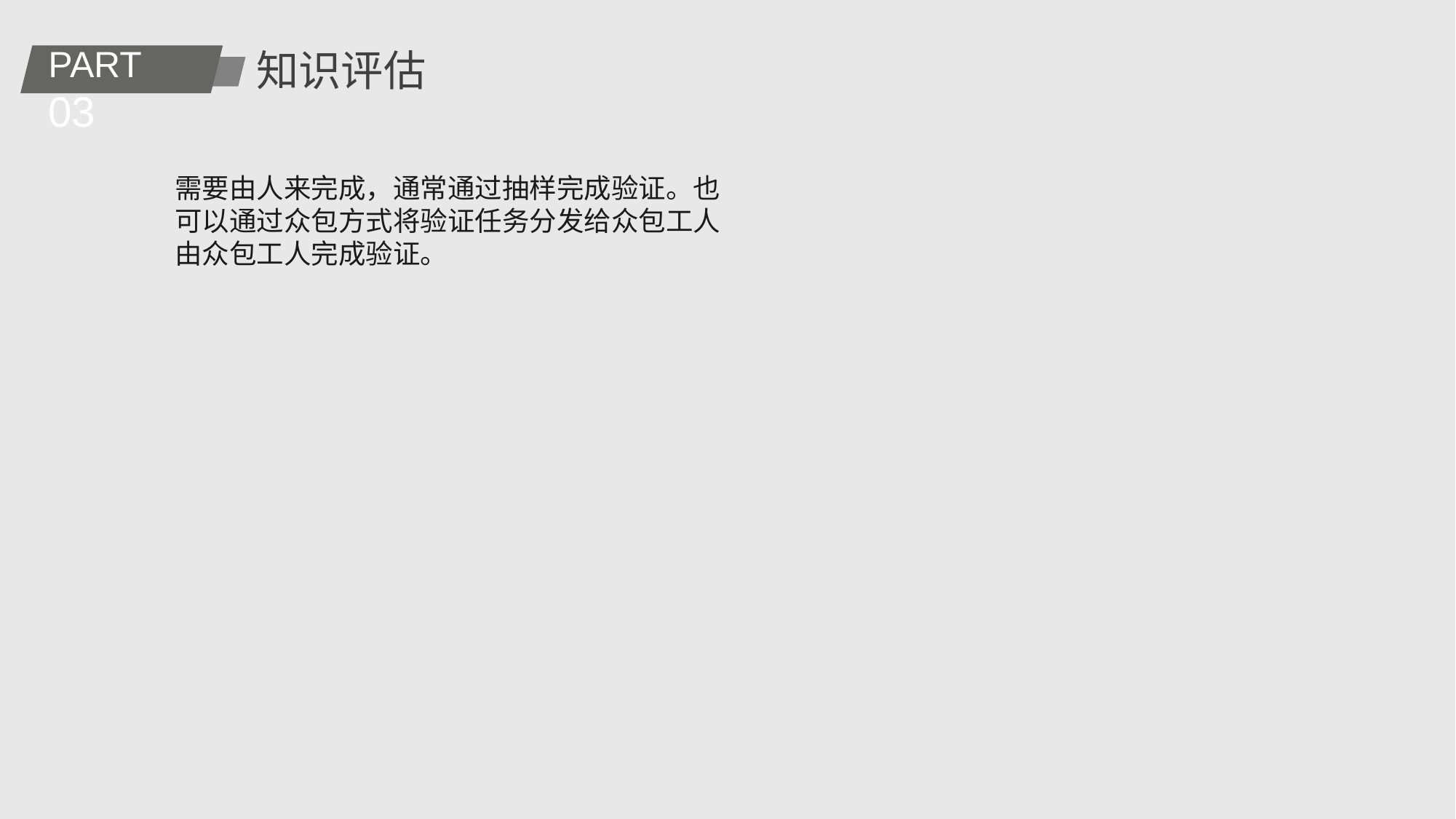

PART 03
知识评估

需要由人来完成，通常通过抽样完成验证。也可以通过众包方式将验证任务分发给众包工人由众包工人完成验证。